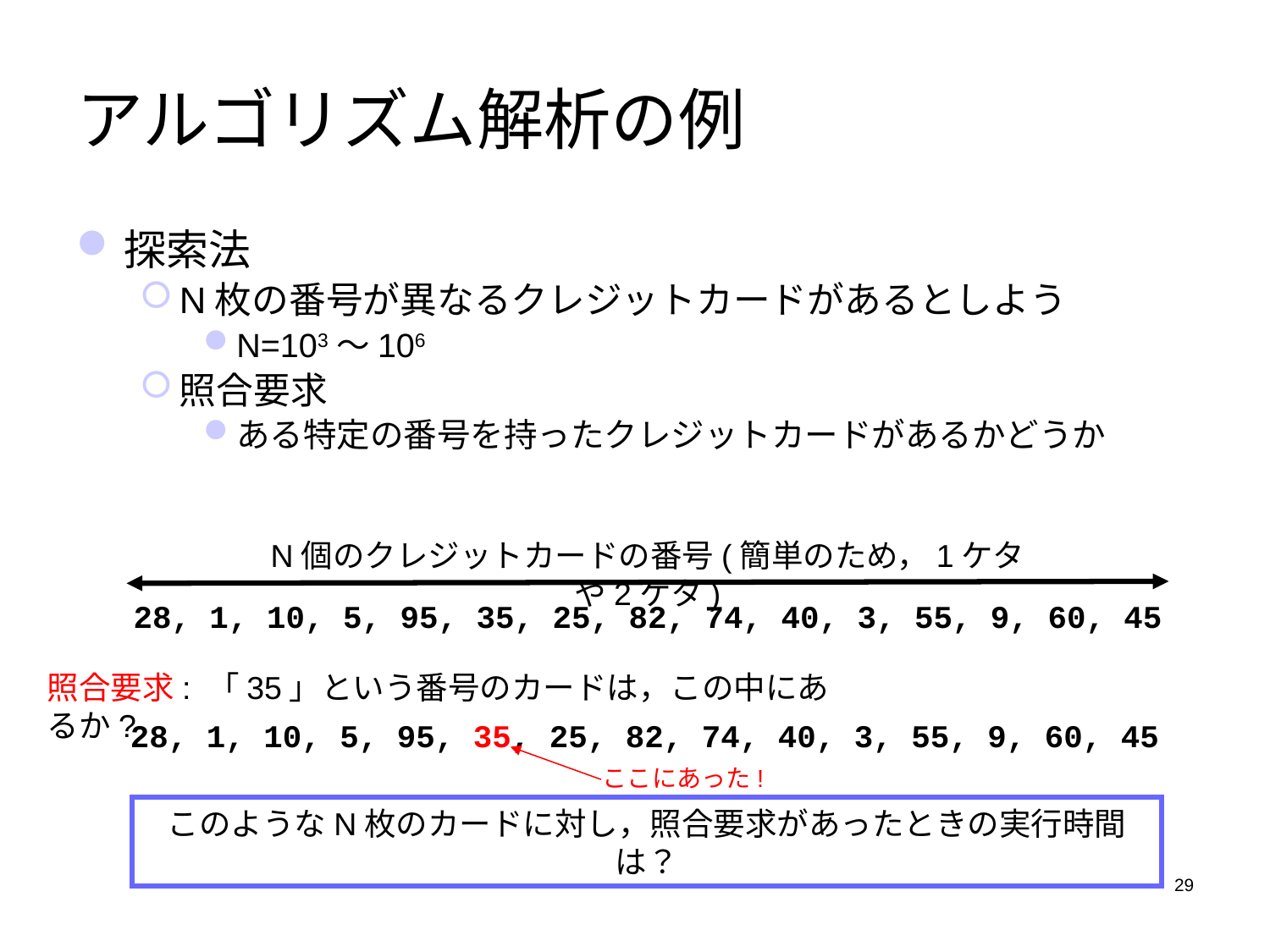

# アルゴリズム解析の例
探索法
N枚の番号が異なるクレジットカードがあるとしよう
N=103～106
照合要求
ある特定の番号を持ったクレジットカードがあるかどうか
N個のクレジットカードの番号(簡単のため，1ケタや2ケタ)

28, 1, 10, 5, 95, 35, 25, 82, 74, 40, 3, 55, 9, 60, 45
照合要求: 「35」という番号のカードは，この中にあるか?
28, 1, 10, 5, 95, 35, 25, 82, 74, 40, 3, 55, 9, 60, 45

ここにあった!
このようなN枚のカードに対し，照合要求があったときの実行時間は？
29